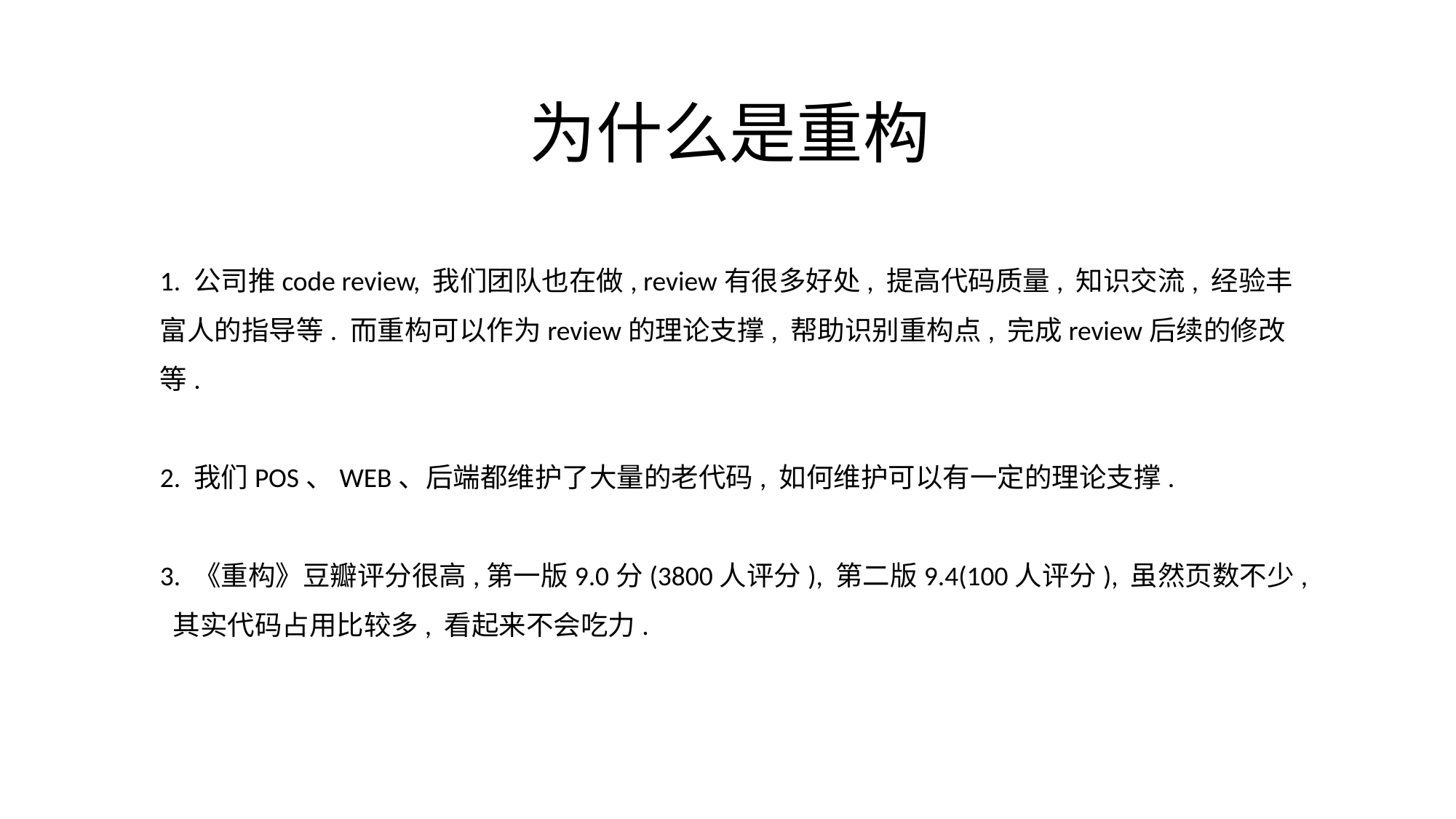

# 为什么是重构

1. 公司推code review, 我们团队也在做, review有很多好处, 提高代码质量, 知识交流, 经验丰富人的指导等. 而重构可以作为review的理论支撑, 帮助识别重构点, 完成review后续的修改等.

2. 我们POS、WEB、后端都维护了大量的老代码, 如何维护可以有一定的理论支撑.

3. 《重构》豆瓣评分很高,第一版9.0分(3800人评分), 第二版9.4(100人评分), 虽然页数不少, 其实代码占用比较多, 看起来不会吃力.